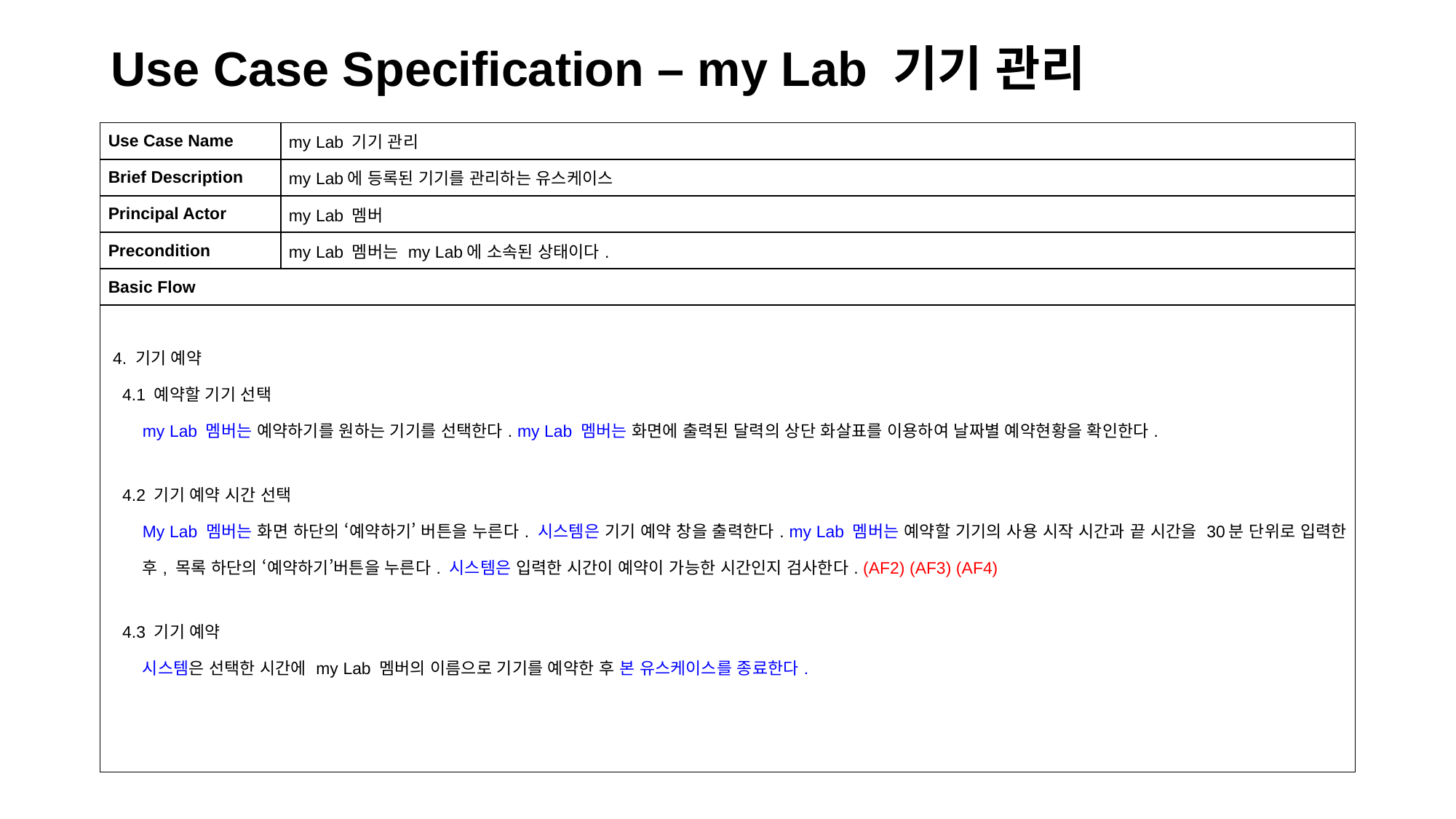

# Use Case Specification – my Lab 기기 관리
| Use Case Name | my Lab 기기 관리 |
| --- | --- |
| Brief Description | my Lab에 등록된 기기를 관리하는 유스케이스 |
| Principal Actor | my Lab 멤버 |
| Precondition | my Lab 멤버는 my Lab에 소속된 상태이다. |
| Basic Flow |  |
| 4. 기기 예약 4.1 예약할 기기 선택 my Lab 멤버는 예약하기를 원하는 기기를 선택한다. my Lab 멤버는 화면에 출력된 달력의 상단 화살표를 이용하여 날짜별 예약현황을 확인한다. 4.2 기기 예약 시간 선택 My Lab 멤버는 화면 하단의 ‘예약하기’ 버튼을 누른다. 시스템은 기기 예약 창을 출력한다. my Lab 멤버는 예약할 기기의 사용 시작 시간과 끝 시간을 30분 단위로 입력한 후, 목록 하단의 ‘예약하기’버튼을 누른다. 시스템은 입력한 시간이 예약이 가능한 시간인지 검사한다. (AF2) (AF3) (AF4) 4.3 기기 예약 시스템은 선택한 시간에 my Lab 멤버의 이름으로 기기를 예약한 후 본 유스케이스를 종료한다. |  |